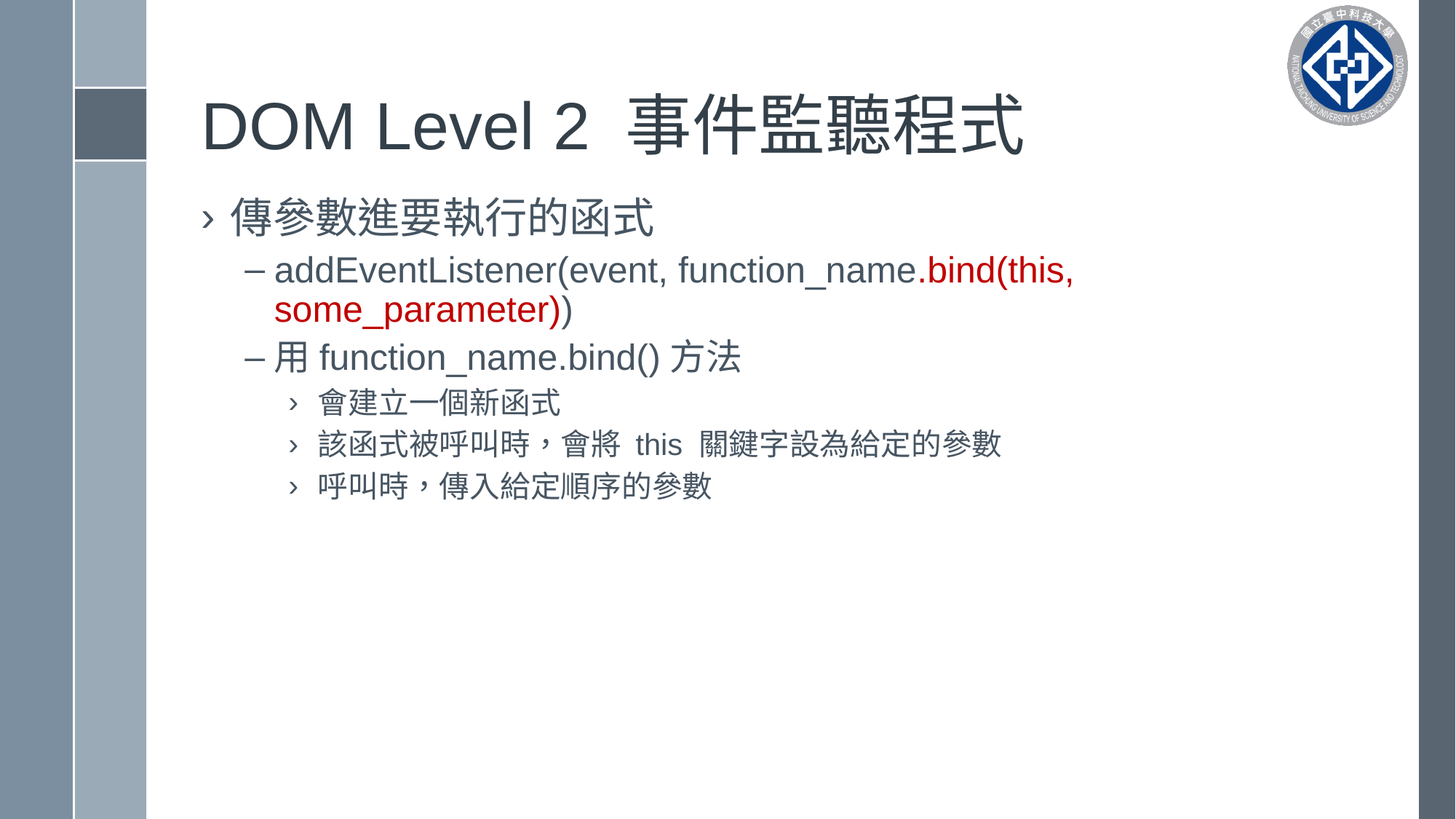

# DOM Level 2 事件監聽程式
傳參數進要執行的函式
addEventListener(event, function_name.bind(this, some_parameter))
用function_name.bind()方法
會建立一個新函式
該函式被呼叫時，會將 this 關鍵字設為給定的參數
呼叫時，傳入給定順序的參數